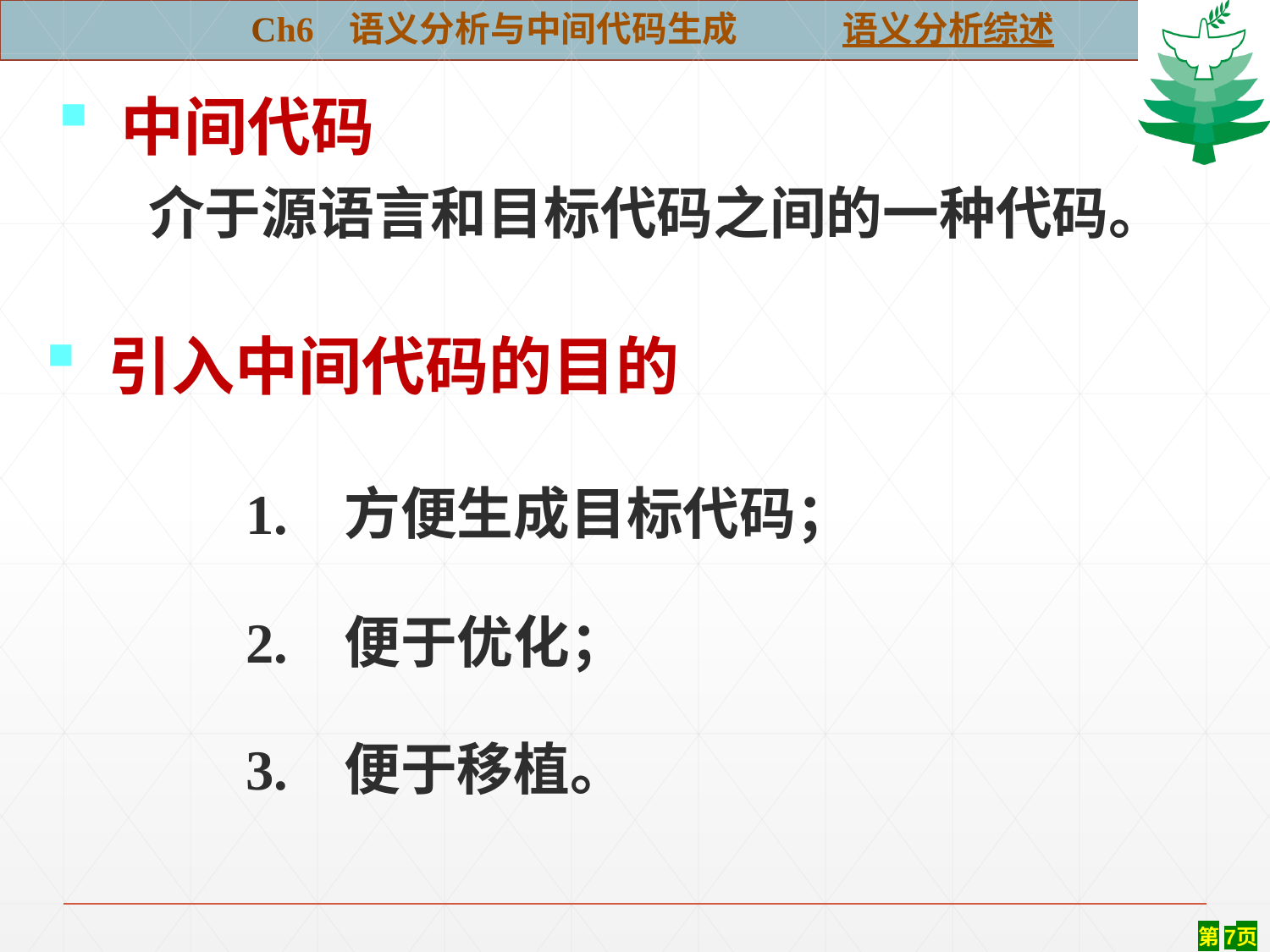

Ch6   语义分析与中间代码生成             语义分析综述
 中间代码
      介于源语言和目标代码之间的一种代码。
 引入中间代码的目的
   1.   方便生成目标代码；
   2.   便于优化；
   3.   便于移植。